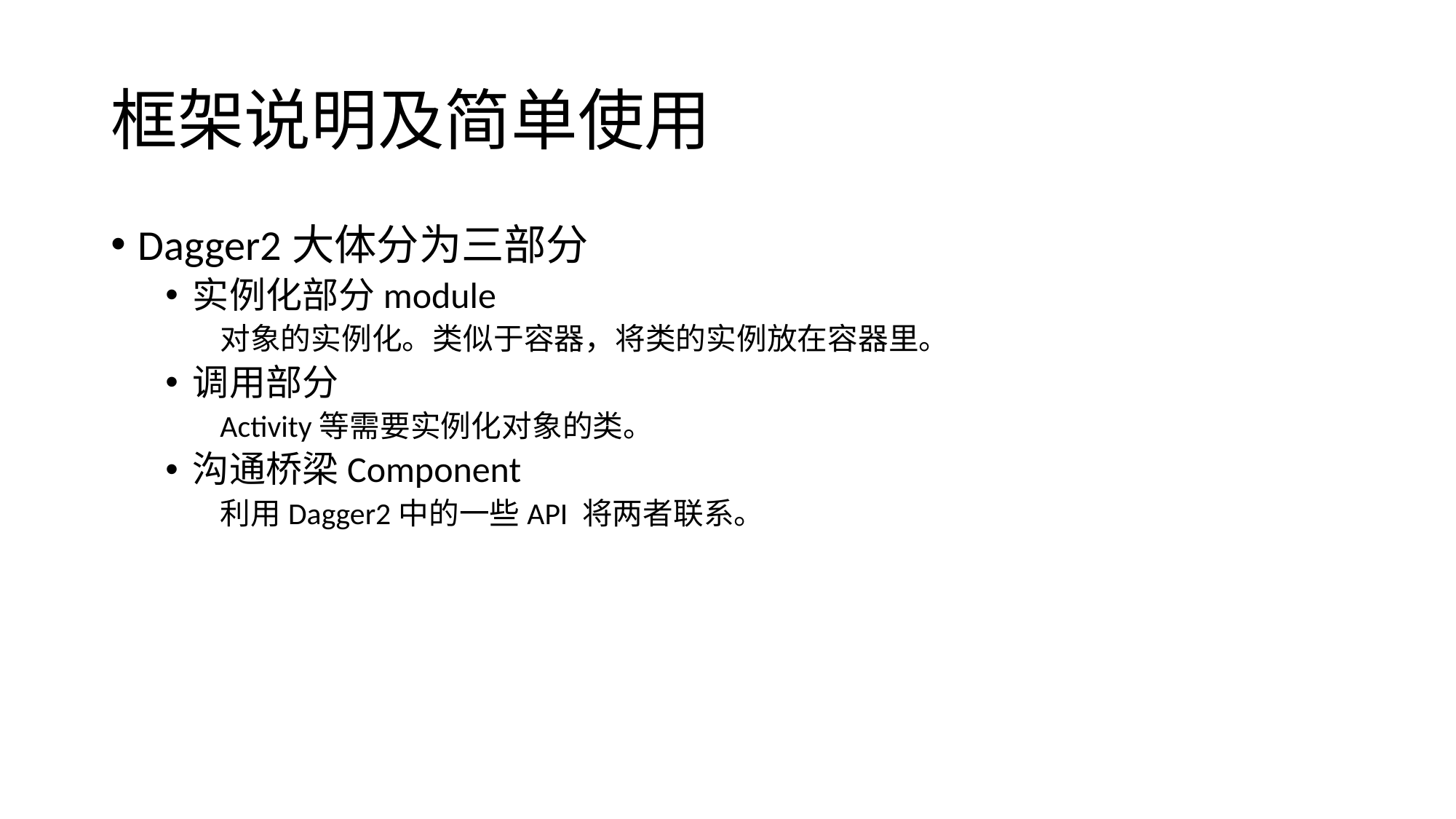

# 框架说明及简单使用
Dagger2大体分为三部分
实例化部分module
对象的实例化。类似于容器，将类的实例放在容器里。
调用部分
Activity等需要实例化对象的类。
沟通桥梁Component
利用Dagger2中的一些API 将两者联系。